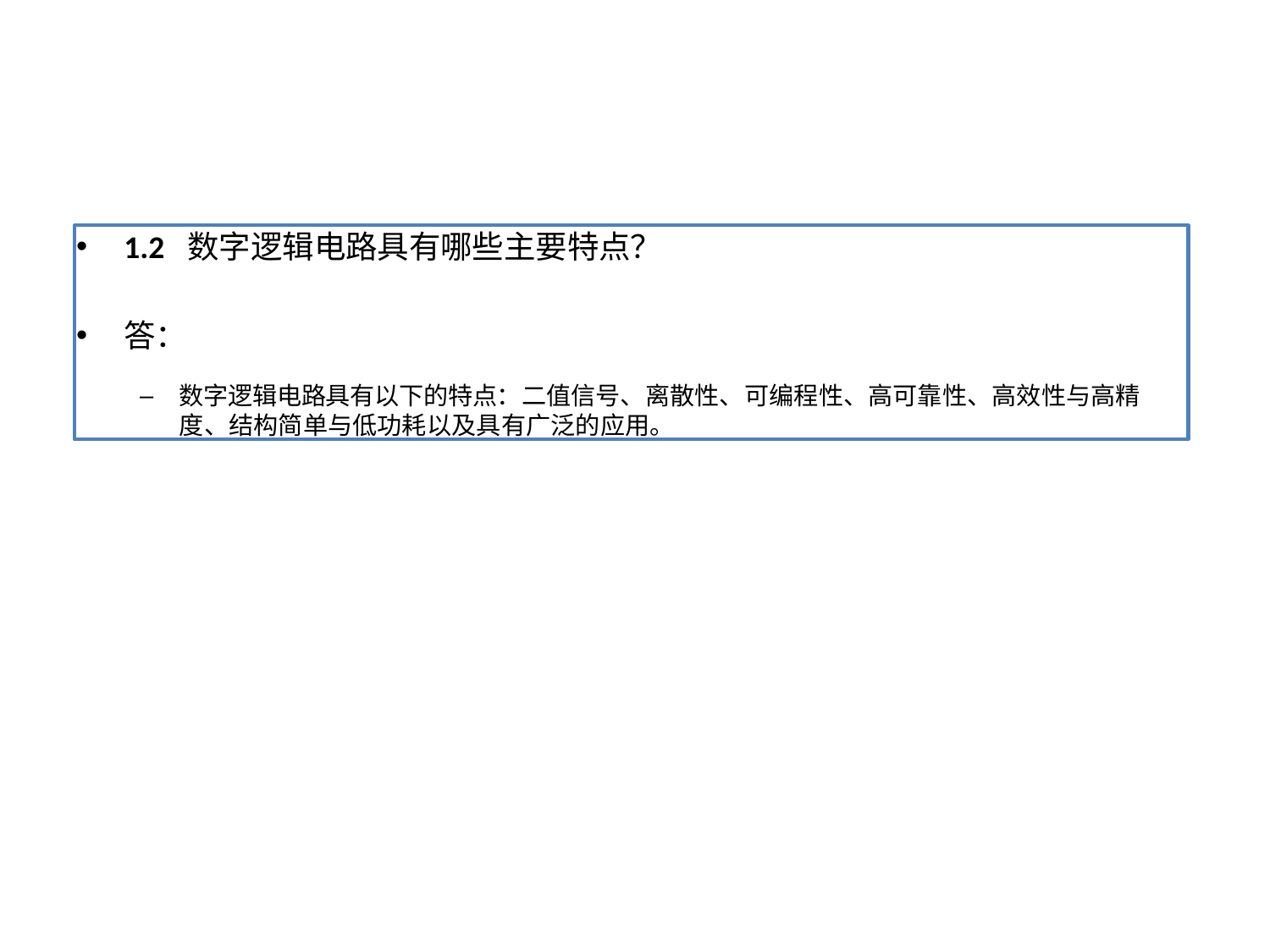

1.2 数字逻辑电路具有哪些主要特点？

答：
数字逻辑电路具有以下的特点：二值信号、离散性、可编程性、高可靠性、高效性与高精度、结构简单与低功耗以及具有广泛的应用。